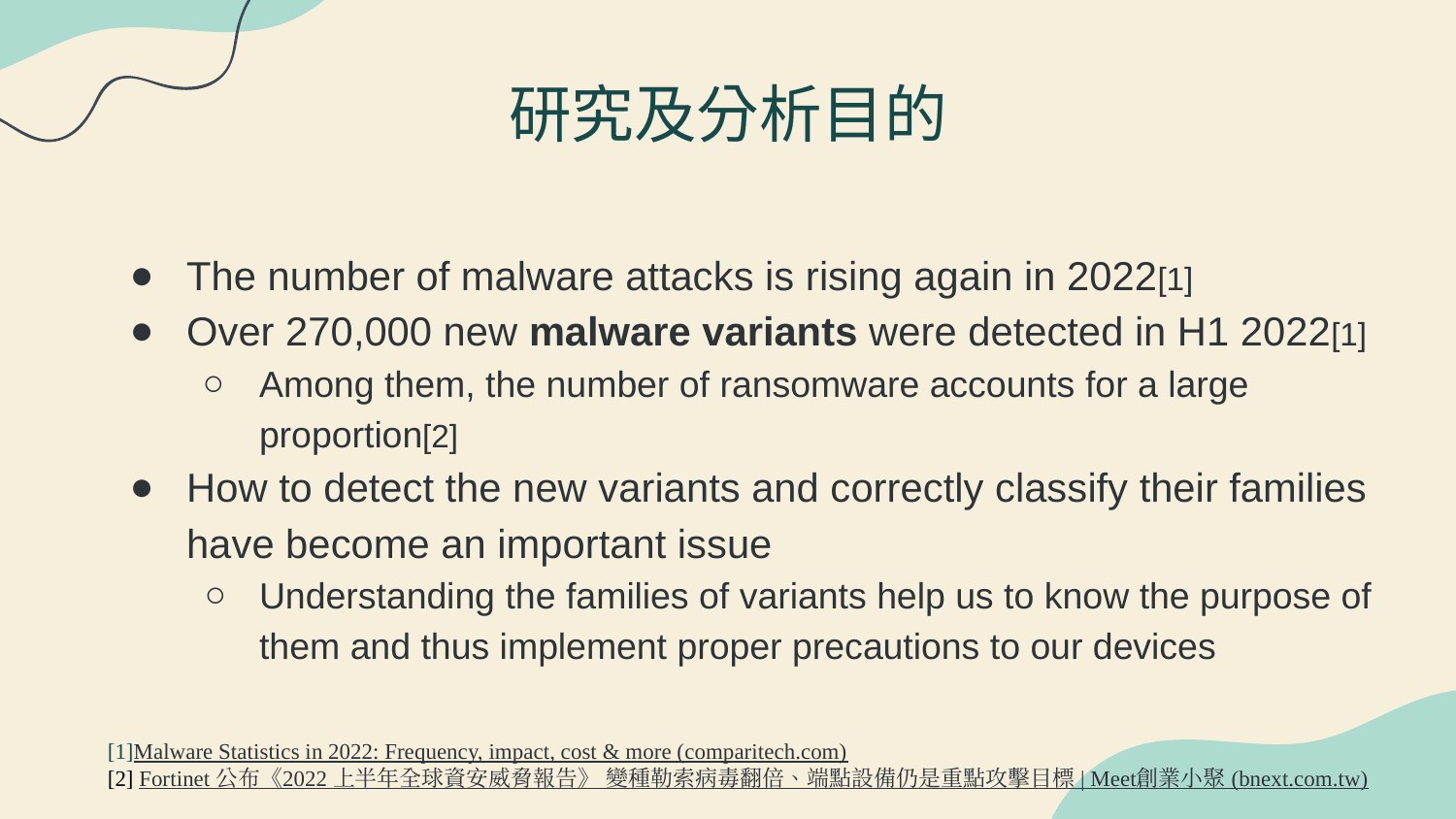

# 研究及分析目的
The number of malware attacks is rising again in 2022[1]
Over 270,000 new malware variants were detected in H1 2022[1]
Among them, the number of ransomware accounts for a large proportion[2]
How to detect the new variants and correctly classify their families have become an important issue
Understanding the families of variants help us to know the purpose of them and thus implement proper precautions to our devices
[1]Malware Statistics in 2022: Frequency, impact, cost & more (comparitech.com)
[2]Fortinet 公布《2022 上半年全球資安威脅報告》 變種勒索病毒翻倍、端點設備仍是重點攻擊目標 | Meet創業小聚 (bnext.com.tw)